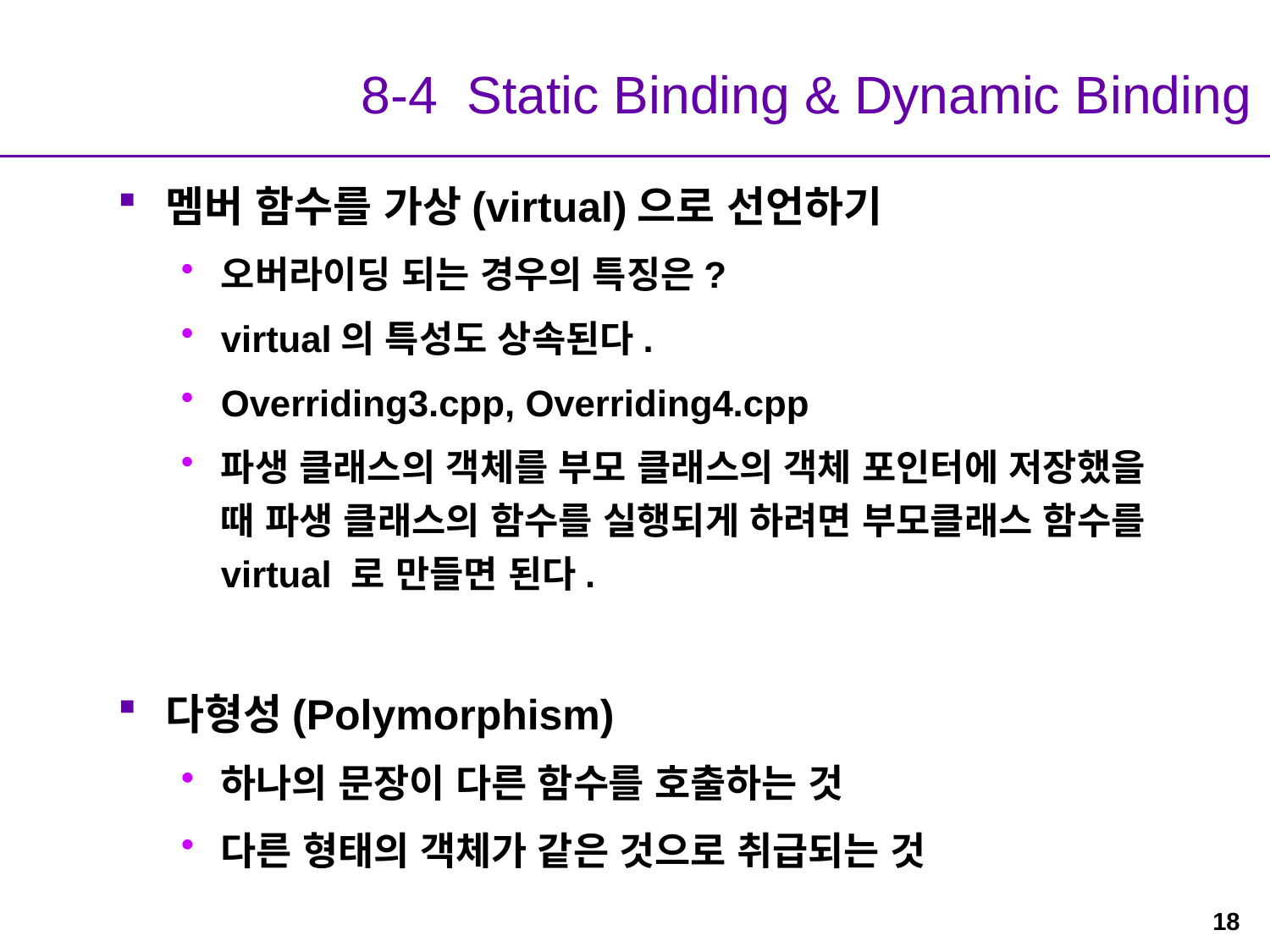

# 8-4  Static Binding & Dynamic Binding
멤버 함수를 가상(virtual)으로 선언하기
오버라이딩 되는 경우의 특징은?
virtual의 특성도 상속된다.
Overriding3.cpp, Overriding4.cpp
파생 클래스의 객체를 부모 클래스의 객체 포인터에 저장했을 때 파생 클래스의 함수를 실행되게 하려면 부모클래스 함수를 virtual 로 만들면 된다.

다형성(Polymorphism)
하나의 문장이 다른 함수를 호출하는 것
다른 형태의 객체가 같은 것으로 취급되는 것
18